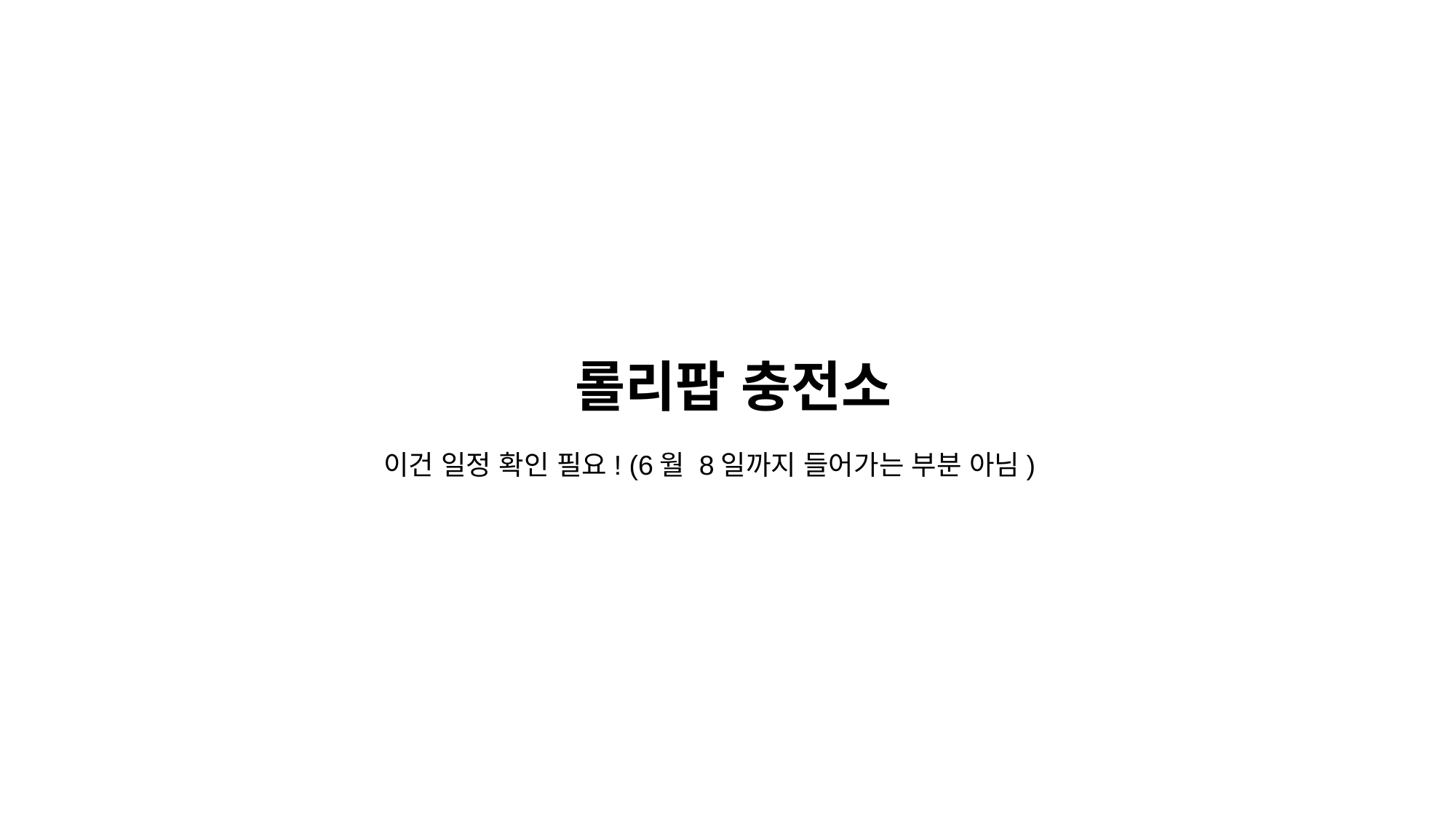

#

롤리팝 충전소
이건 일정 확인 필요! (6월 8일까지 들어가는 부분 아님)